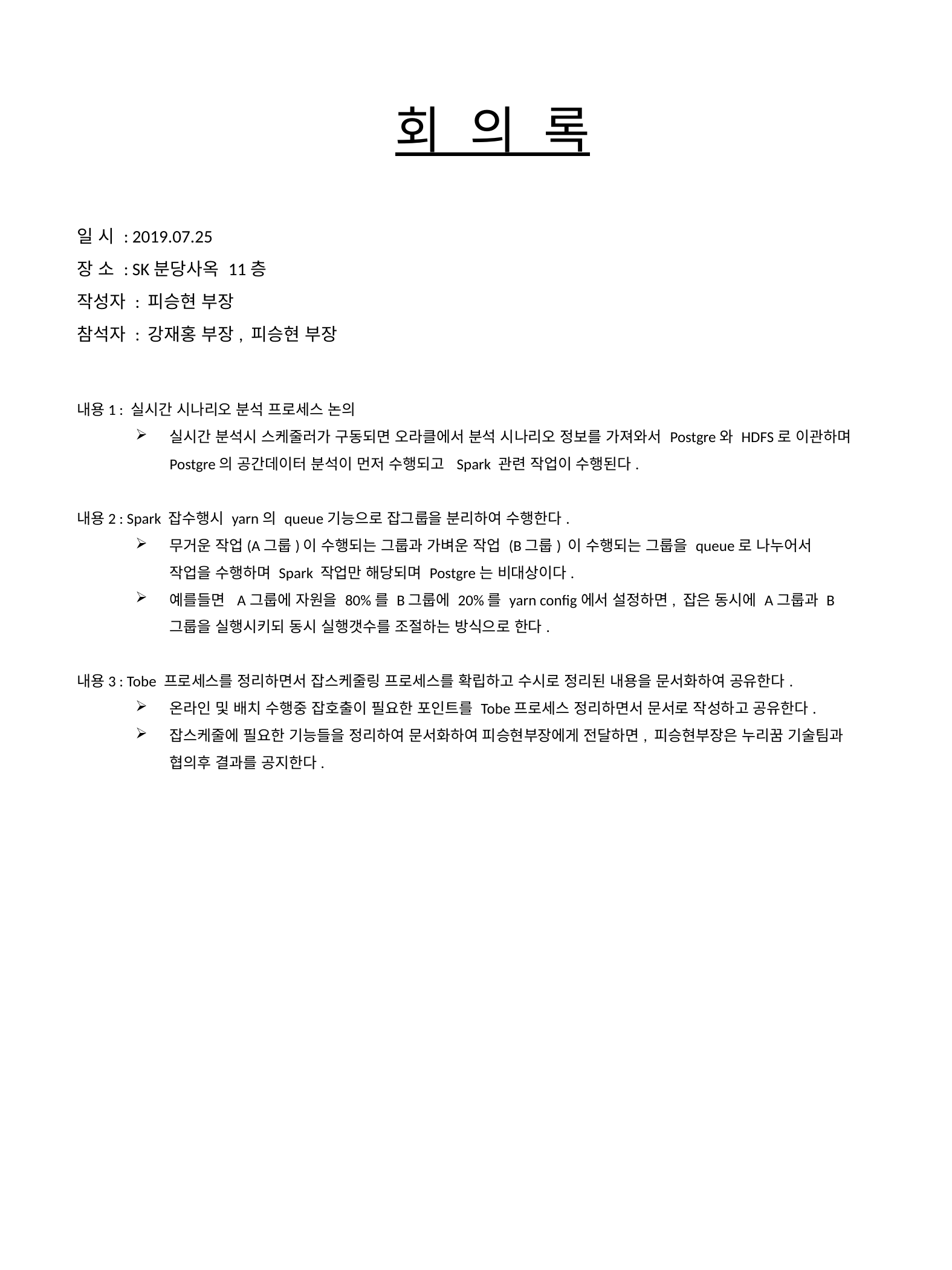

회  의  록
일 시 : 2019.07.25
장 소 : SK분당사옥 11층
작성자 : 피승현 부장
참석자 : 강재홍 부장, 피승현 부장
내용1 : 실시간 시나리오 분석 프로세스 논의
실시간 분석시 스케줄러가 구동되면 오라클에서 분석 시나리오 정보를 가져와서 Postgre와 HDFS로 이관하며 Postgre의 공간데이터 분석이 먼저 수행되고  Spark 관련 작업이 수행된다.

내용2 : Spark 잡수행시 yarn의 queue기능으로 잡그룹을 분리하여 수행한다.
무거운 작업(A그룹)이 수행되는 그룹과 가벼운 작업 (B그룹) 이 수행되는 그룹을 queue로 나누어서 작업을 수행하며 Spark 작업만 해당되며 Postgre는 비대상이다.
예를들면  A그룹에 자원을 80%를 B그룹에 20%를 yarn config에서 설정하면, 잡은 동시에 A그룹과 B그룹을 실행시키되 동시 실행갯수를 조절하는 방식으로 한다.

내용3 : Tobe 프로세스를 정리하면서 잡스케줄링 프로세스를 확립하고 수시로 정리된 내용을 문서화하여 공유한다.
온라인 및 배치 수행중 잡호출이 필요한 포인트를 Tobe프로세스 정리하면서 문서로 작성하고 공유한다.
잡스케줄에 필요한 기능들을 정리하여 문서화하여 피승현부장에게 전달하면, 피승현부장은 누리꿈 기술팀과 협의후 결과를 공지한다.